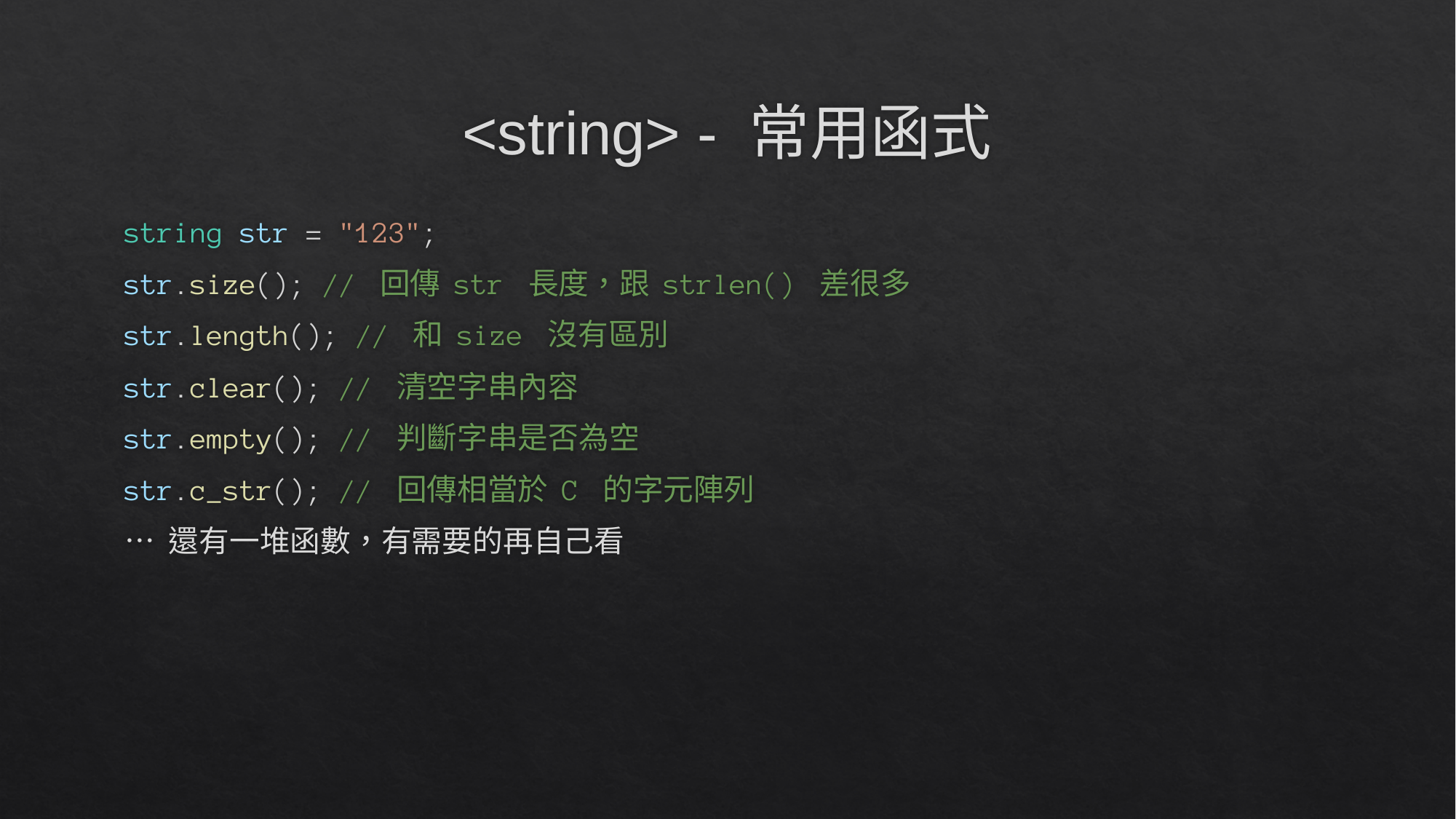

# <string> - 常用函式
string str = "123";
str.size(); // 回傳 str 長度，跟 strlen() 差很多
str.length(); // 和 size 沒有區別
str.clear(); // 清空字串內容
str.empty(); // 判斷字串是否為空
str.c_str(); // 回傳相當於 C 的字元陣列
… 還有一堆函數，有需要的再自己看